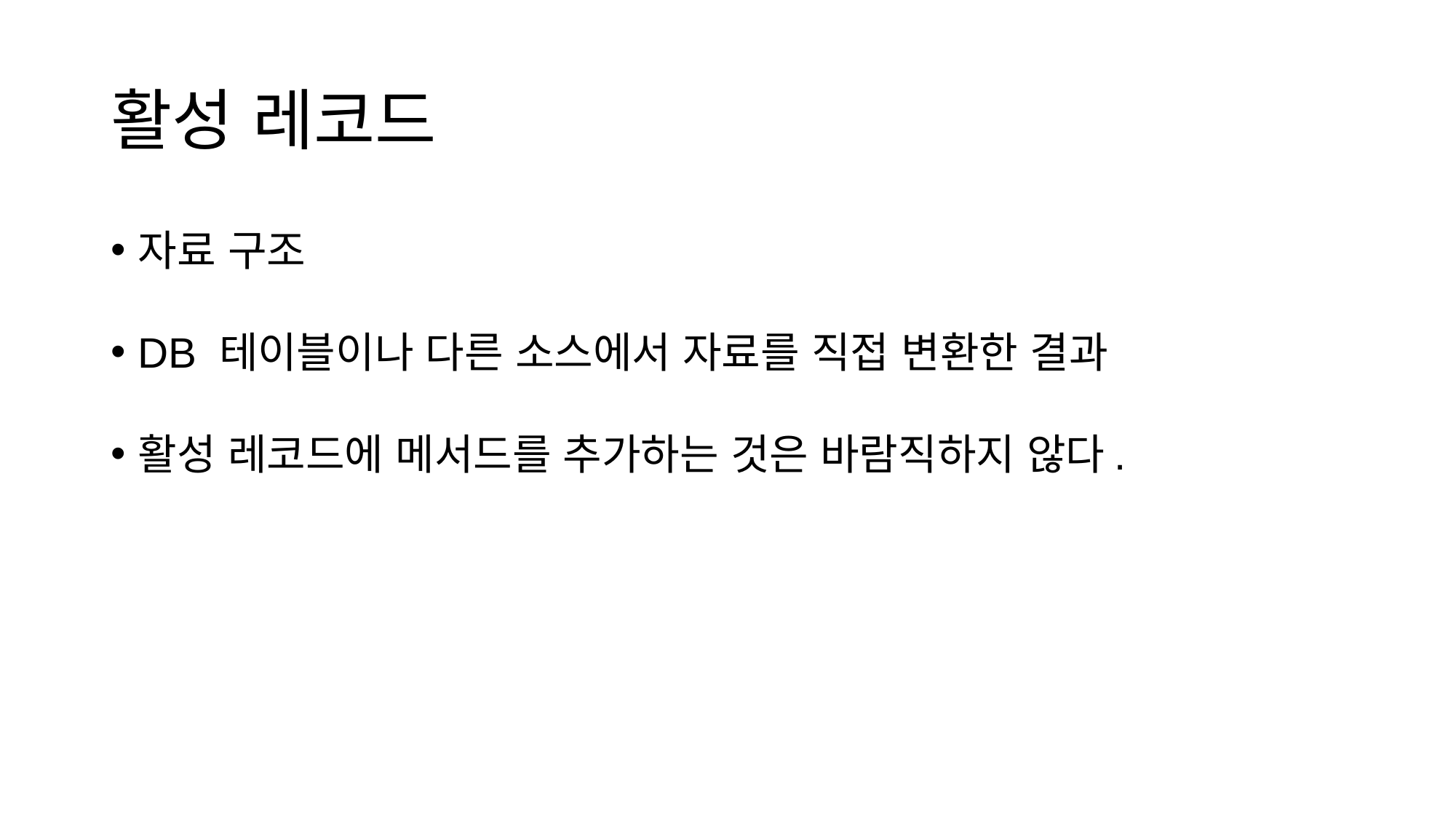

# 활성 레코드
자료 구조

DB 테이블이나 다른 소스에서 자료를 직접 변환한 결과

활성 레코드에 메서드를 추가하는 것은 바람직하지 않다.